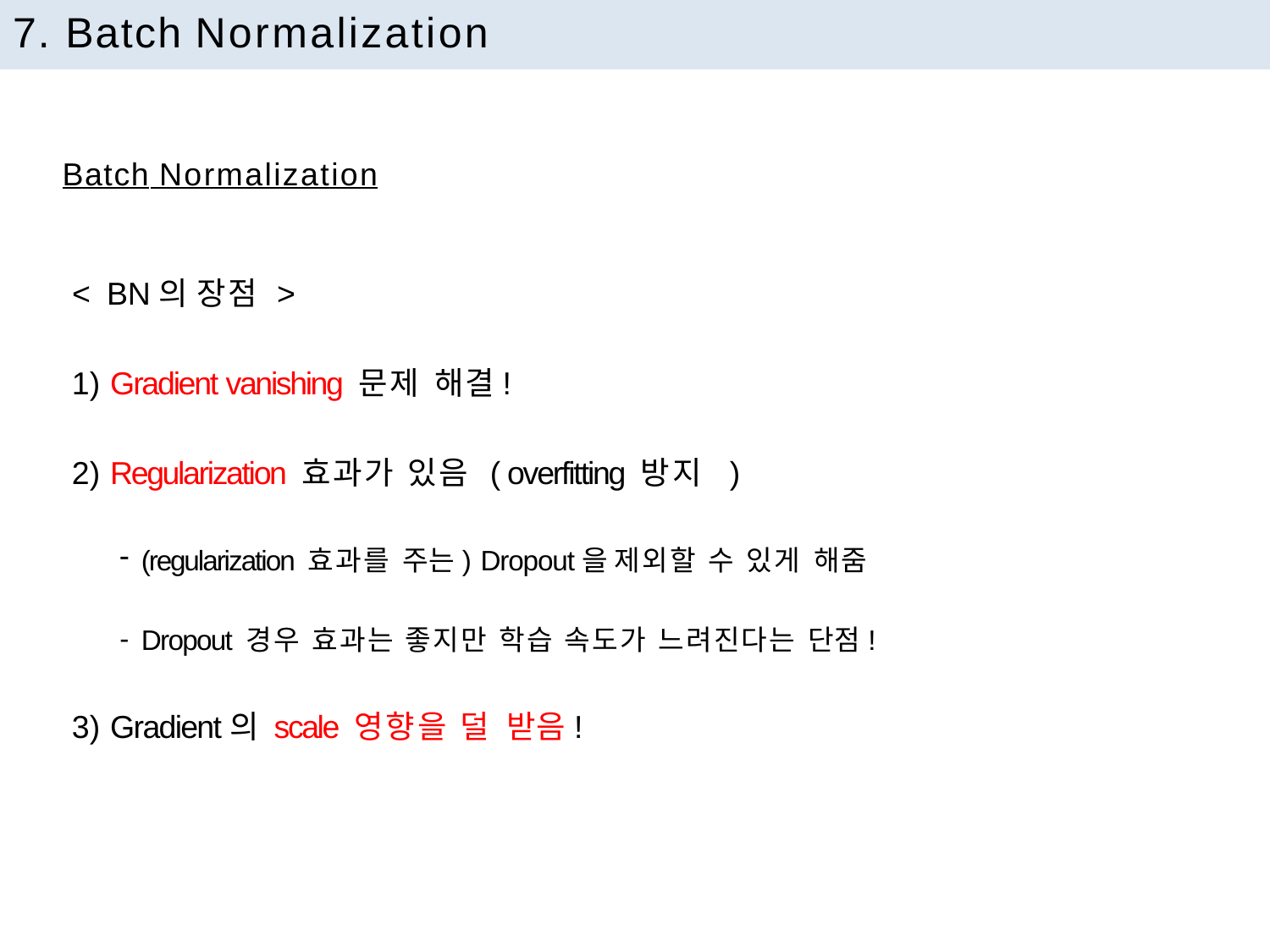

# 7. Batch Normalization
Batch Normalization

< BN의 장점 >

Gradient vanishing 문제 해결!

Regularization 효과가 있음 ( overfitting 방지 )
(regularization 효과를 주는) Dropout을 제외할 수 있게 해줌

Dropout 경우 효과는 좋지만 학습 속도가 느려진다는 단점!

Gradient의 scale 영향을 덜 받음!